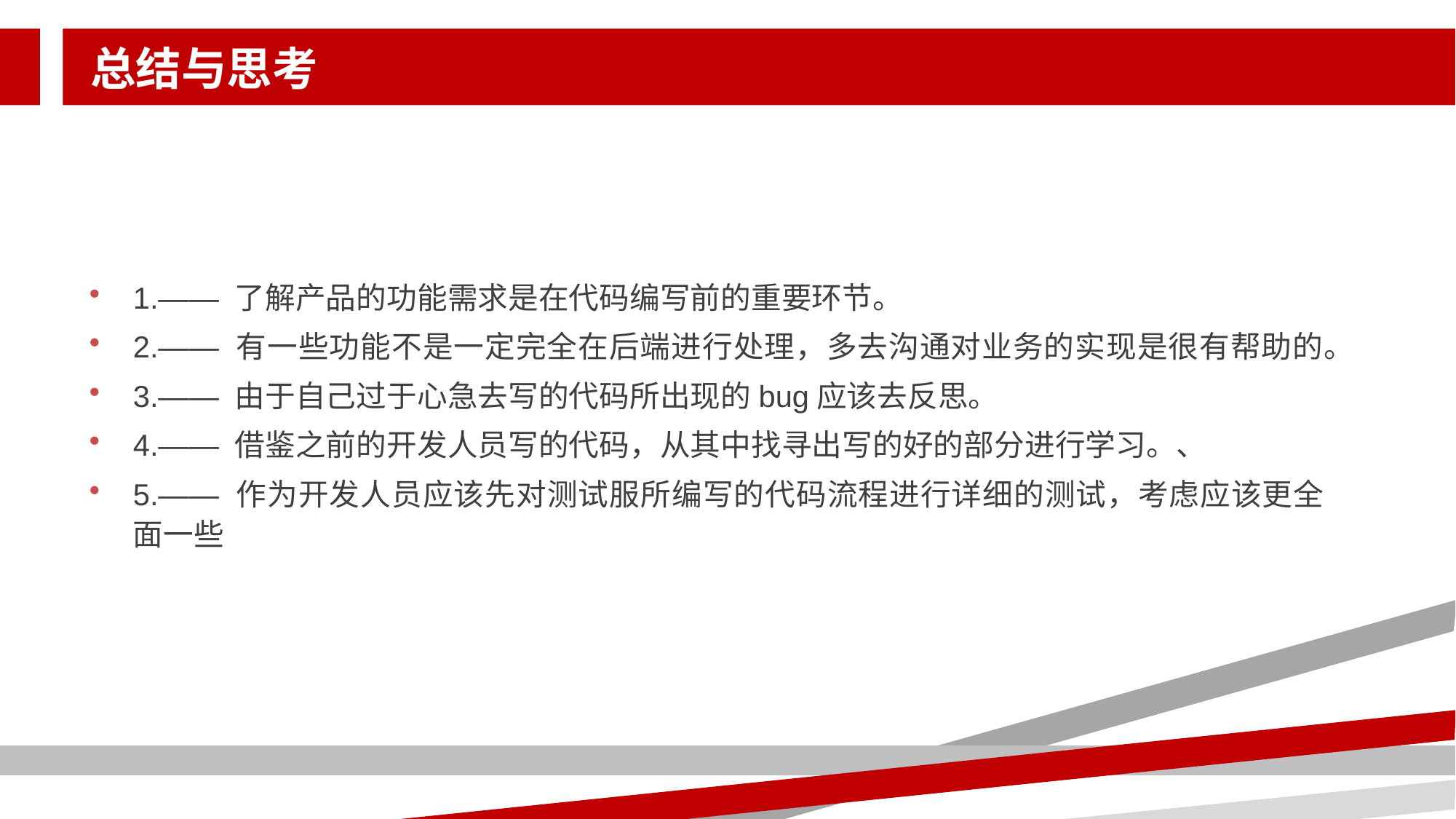

# 总结与思考

1.—— 了解产品的功能需求是在代码编写前的重要环节。
2.—— 有一些功能不是一定完全在后端进行处理，多去沟通对业务的实现是很有帮助的。
3.—— 由于自己过于心急去写的代码所出现的bug应该去反思。
4.—— 借鉴之前的开发人员写的代码，从其中找寻出写的好的部分进行学习。、
5.—— 作为开发人员应该先对测试服所编写的代码流程进行详细的测试，考虑应该更全面一些